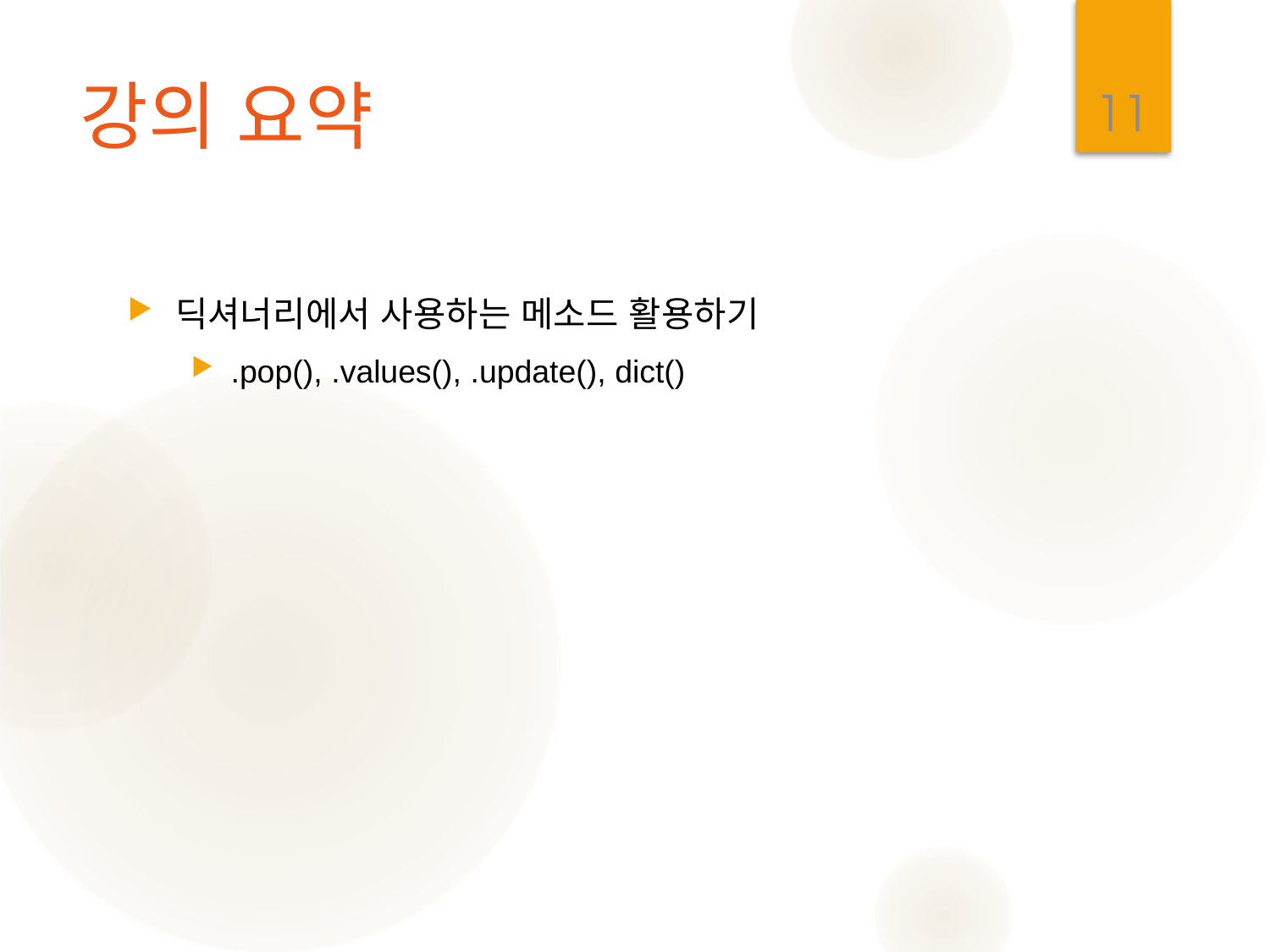

11
# 강의 요약
딕셔너리에서 사용하는 메소드 활용하기
.pop(), .values(), .update(), dict()